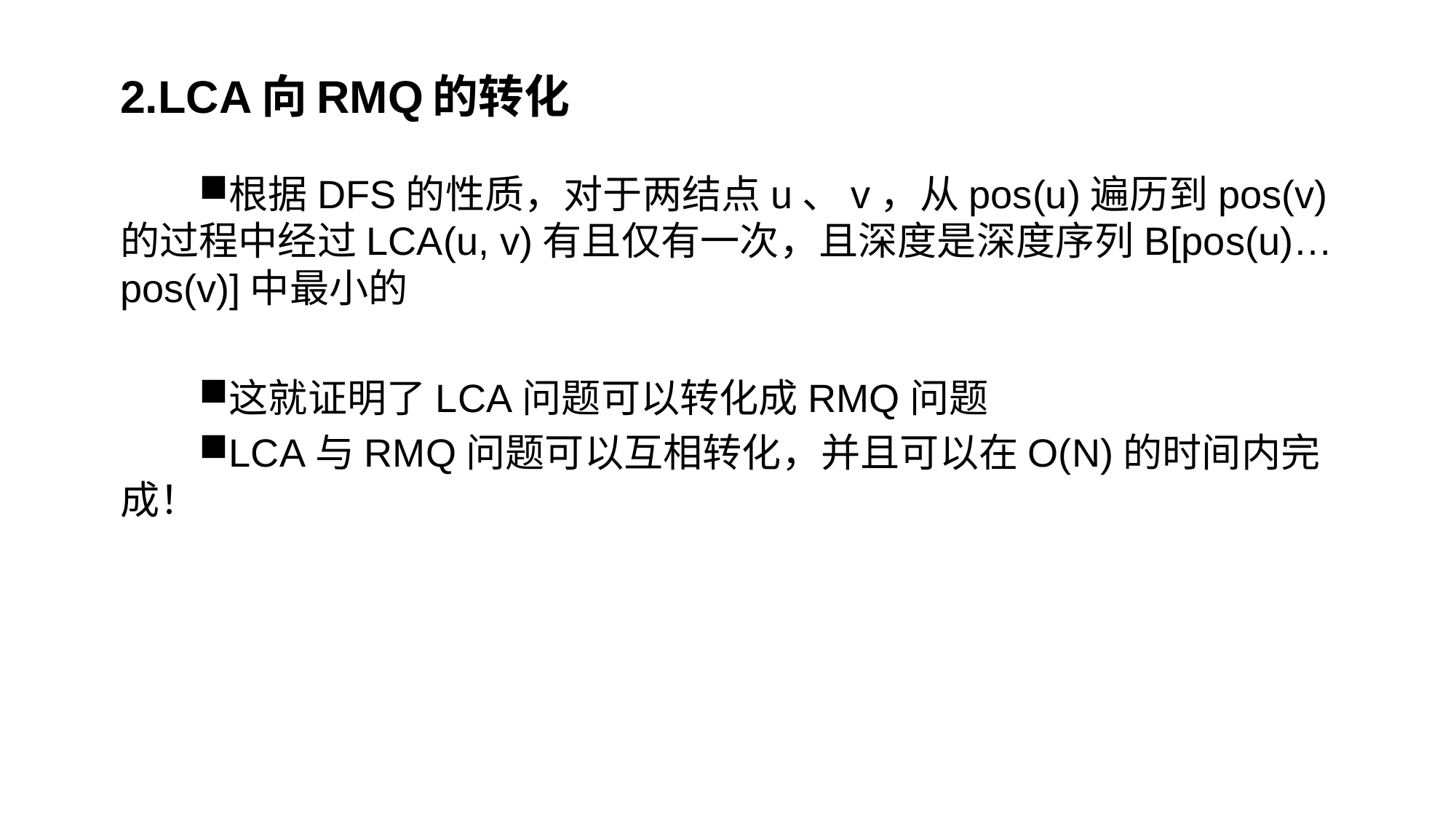

# 2.LCA向RMQ的转化
根据DFS的性质，对于两结点u、v，从pos(u)遍历到pos(v)的过程中经过LCA(u, v)有且仅有一次，且深度是深度序列B[pos(u)…pos(v)]中最小的

这就证明了LCA问题可以转化成RMQ问题
LCA与RMQ问题可以互相转化，并且可以在O(N)的时间内完成！